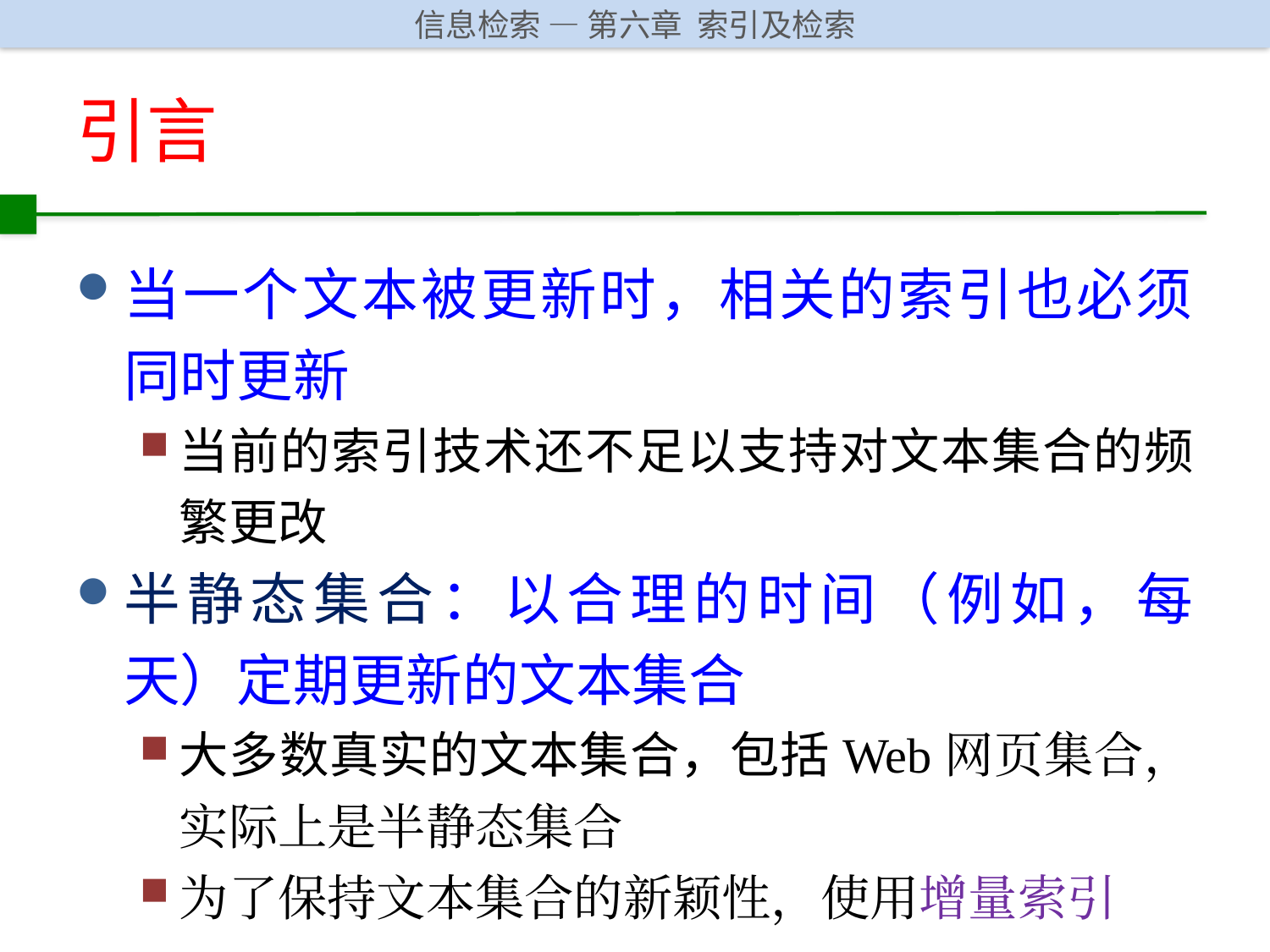

# 引言
当一个文本被更新时，相关的索引也必须同时更新
当前的索引技术还不足以支持对文本集合的频繁更改
半静态集合：以合理的时间（例如，每天）定期更新的文本集合
大多数真实的文本集合，包括Web网页集合，实际上是半静态集合
为了保持文本集合的新颖性，使用增量索引